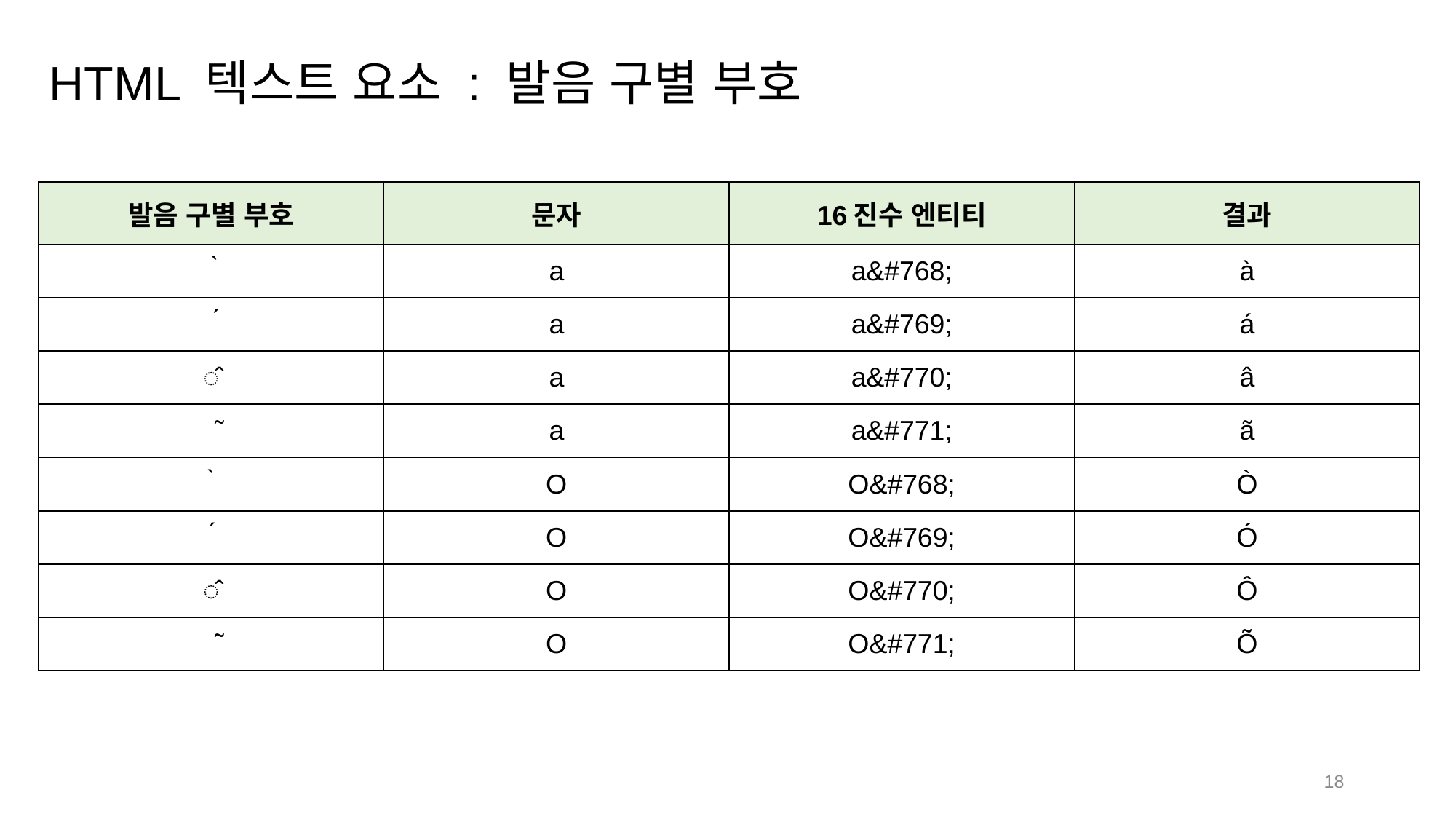

# HTML 텍스트 요소 : 발음 구별 부호
| 발음 구별 부호 | 문자 | 16진수 엔티티 | 결과 |
| --- | --- | --- | --- |
| ̀ | a | a&#768; | à |
| ́ | a | a&#769; | á |
| ̂ | a | a&#770; | â |
| ̃ | a | a&#771; | ã |
| ̀ | O | O&#768; | Ò |
| ́ | O | O&#769; | Ó |
| ̂ | O | O&#770; | Ô |
| ̃ | O | O&#771; | Õ |
18